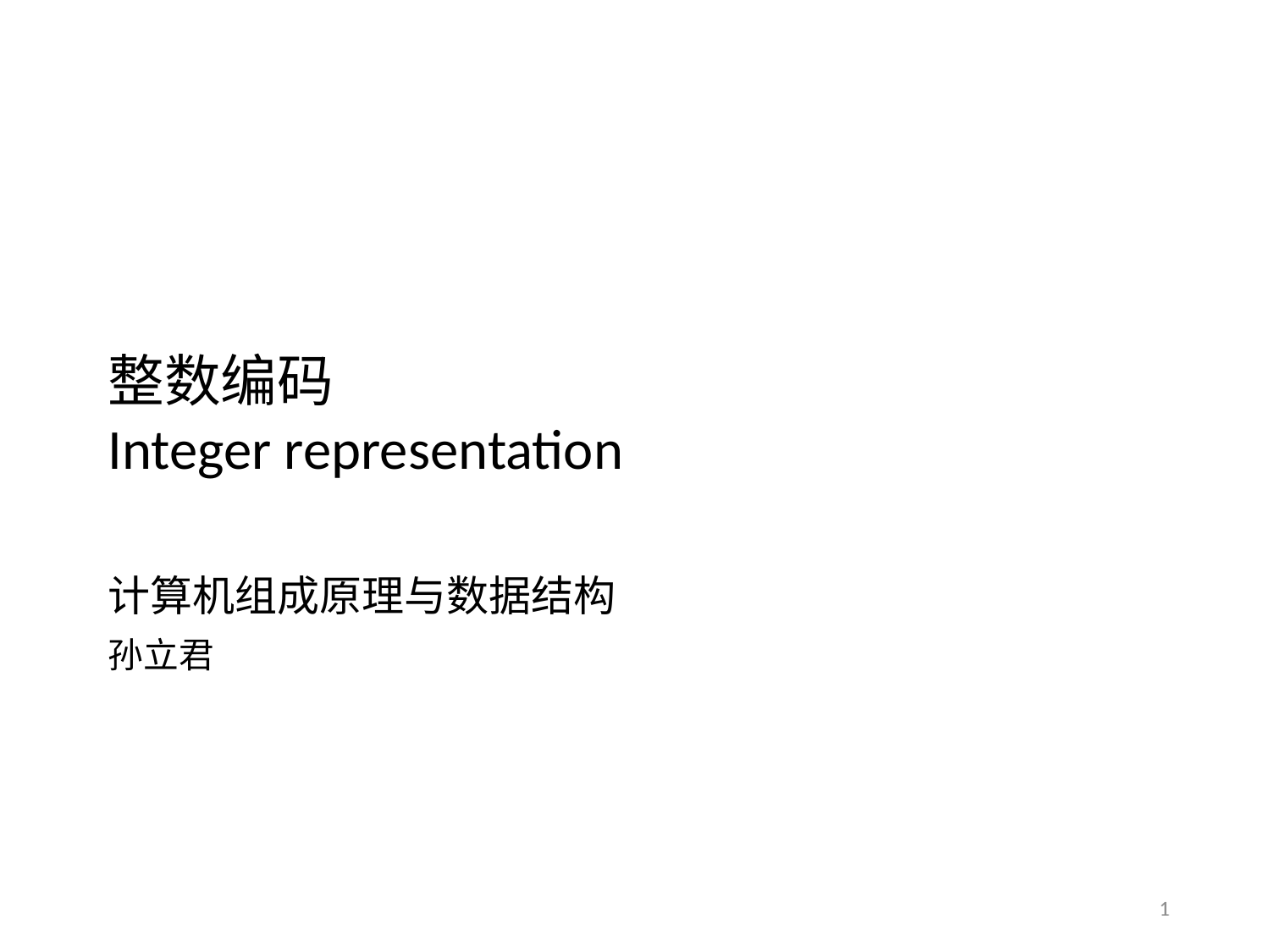

# 整数编码 Integer representation

计算机组成原理与数据结构
孙立君
1